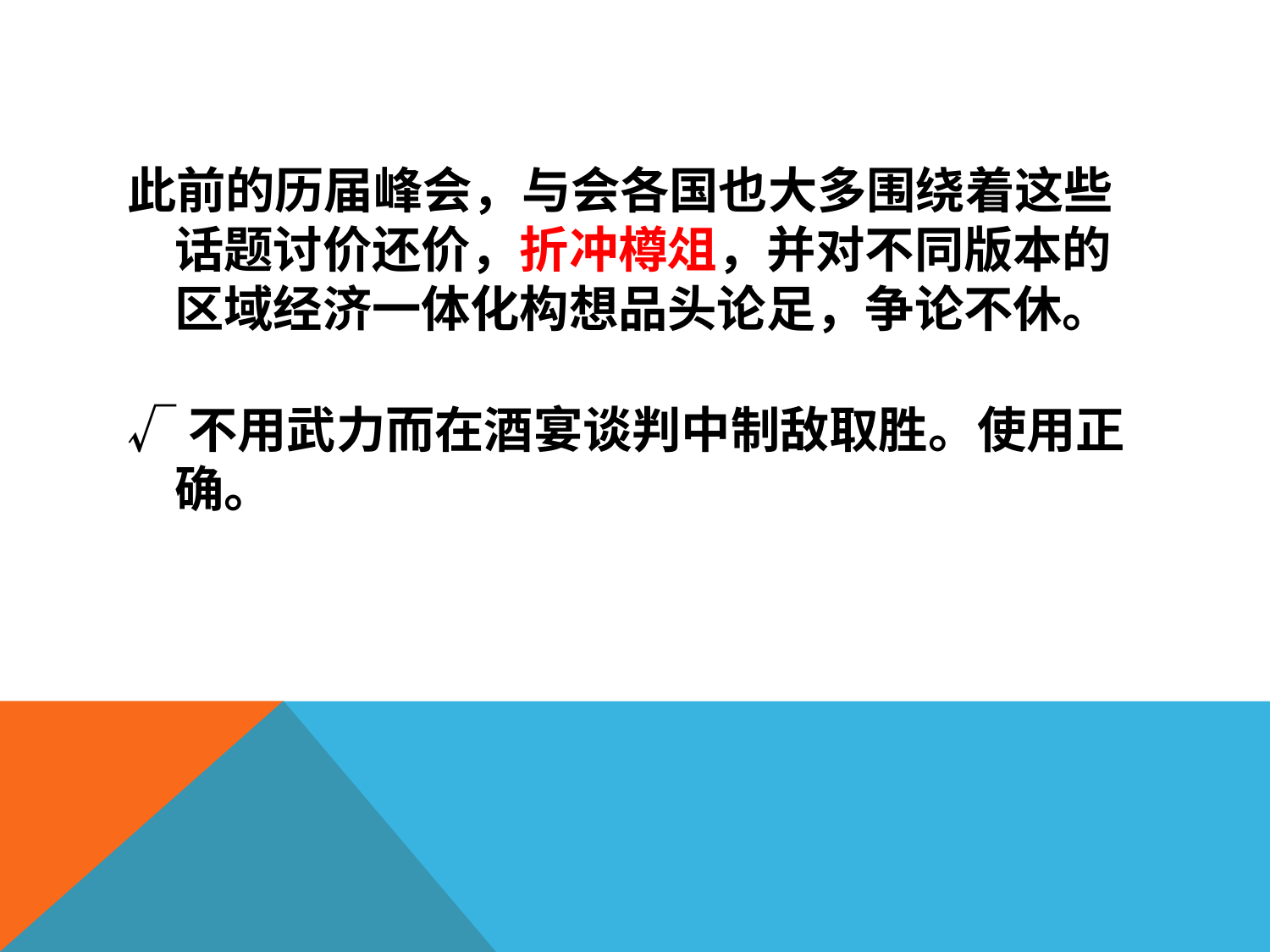

#
此前的历届峰会，与会各国也大多围绕着这些话题讨价还价，折冲樽俎，并对不同版本的区域经济一体化构想品头论足，争论不休。

√不用武力而在酒宴谈判中制敌取胜。使用正确。